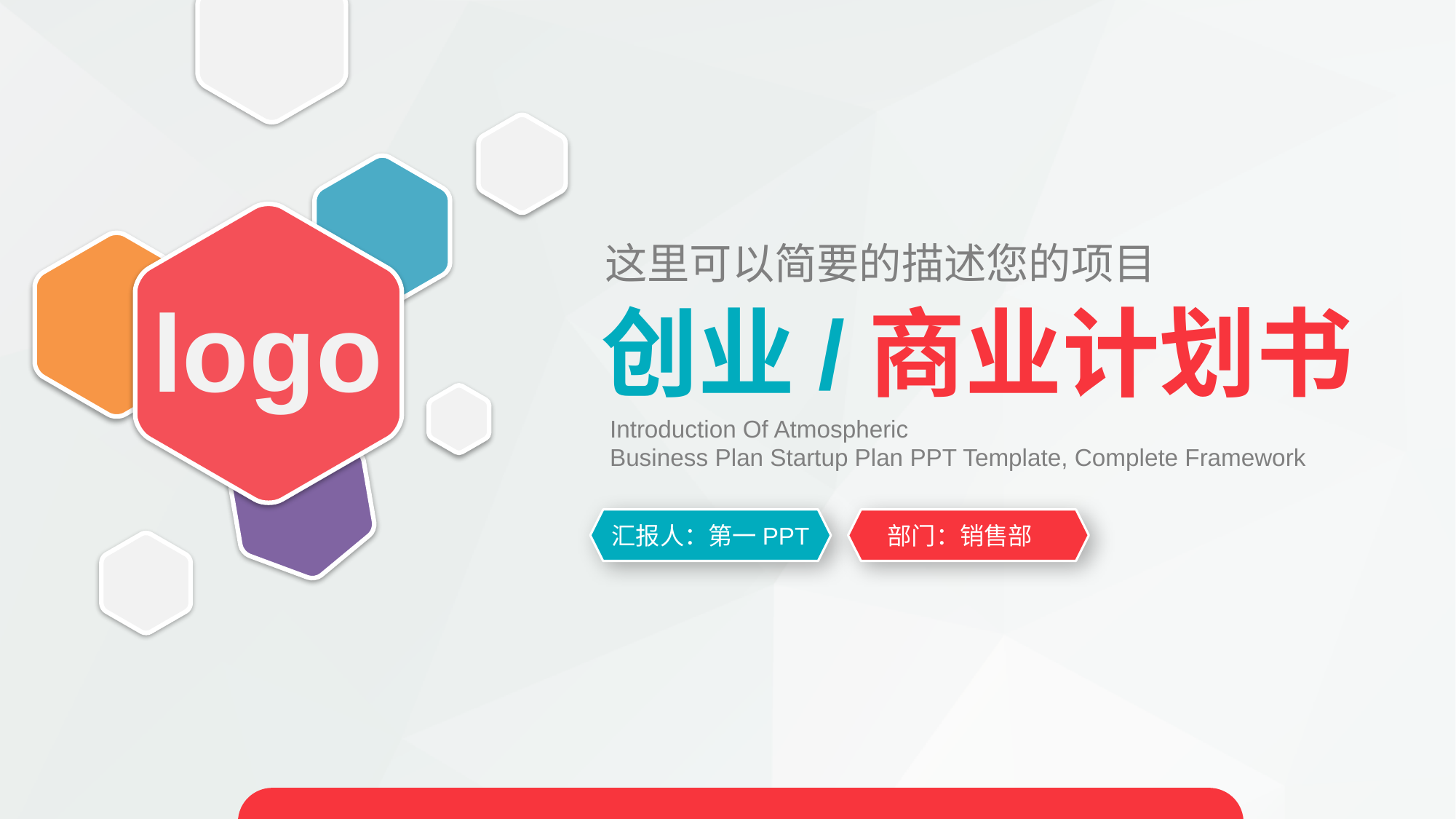

这里可以简要的描述您的项目

logo
创业/商业计划书

Introduction Of Atmospheric
Business Plan Startup Plan PPT Template, Complete Framework

汇报人：第一PPT
部门：销售部